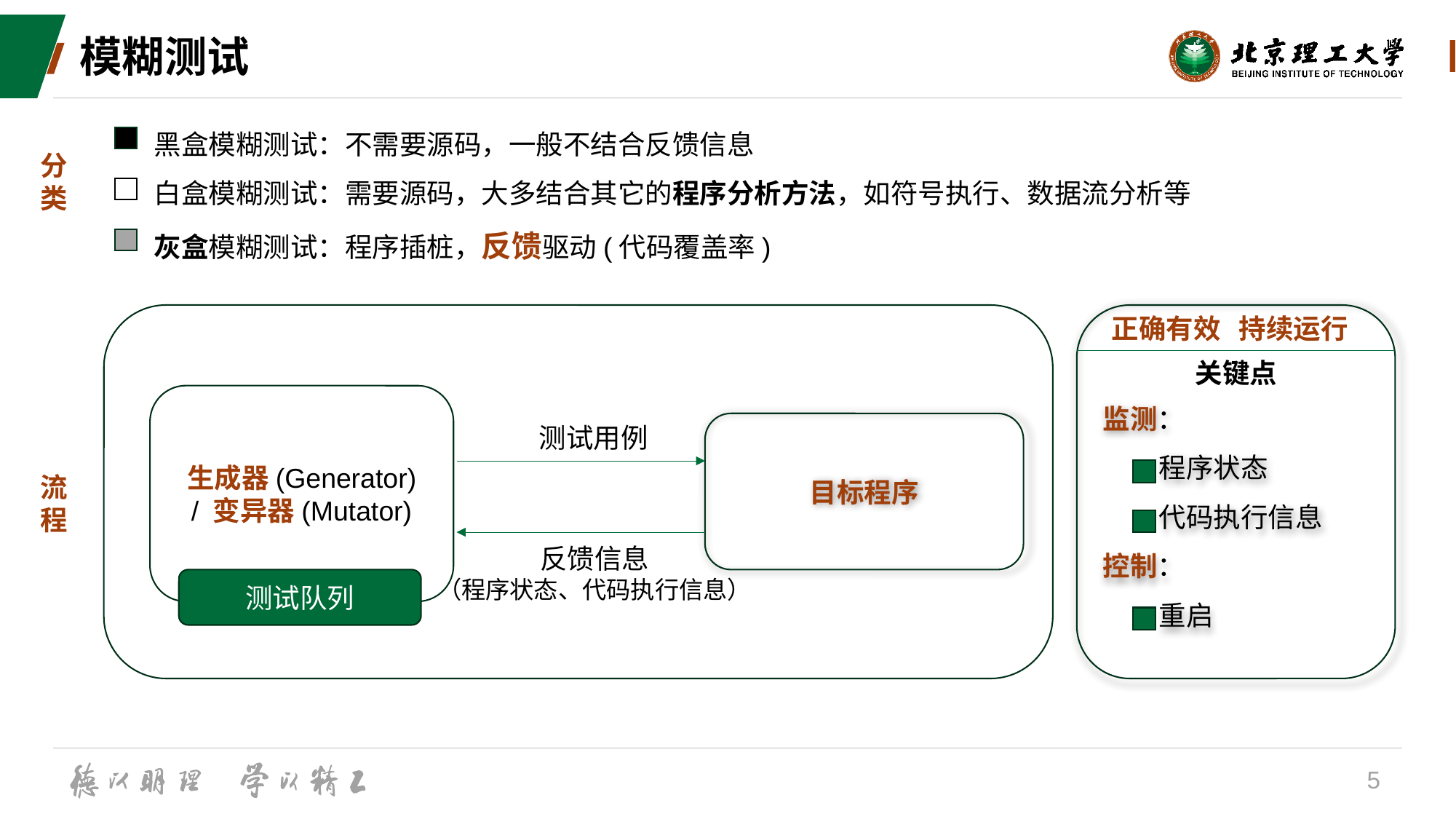

# 模糊测试
黑盒模糊测试：不需要源码，一般不结合反馈信息
白盒模糊测试：需要源码，大多结合其它的程序分析方法，如符号执行、数据流分析等
灰盒模糊测试：程序插桩，反馈驱动(代码覆盖率)

分
类

监测：
        程序状态
        代码执行信息
控制：
        重启
正确有效   持续运行
关键点
生成器(Generator)
/ 变异器(Mutator)
目标程序
测试用例

流
程

反馈信息
（程序状态、代码执行信息）
测试队列